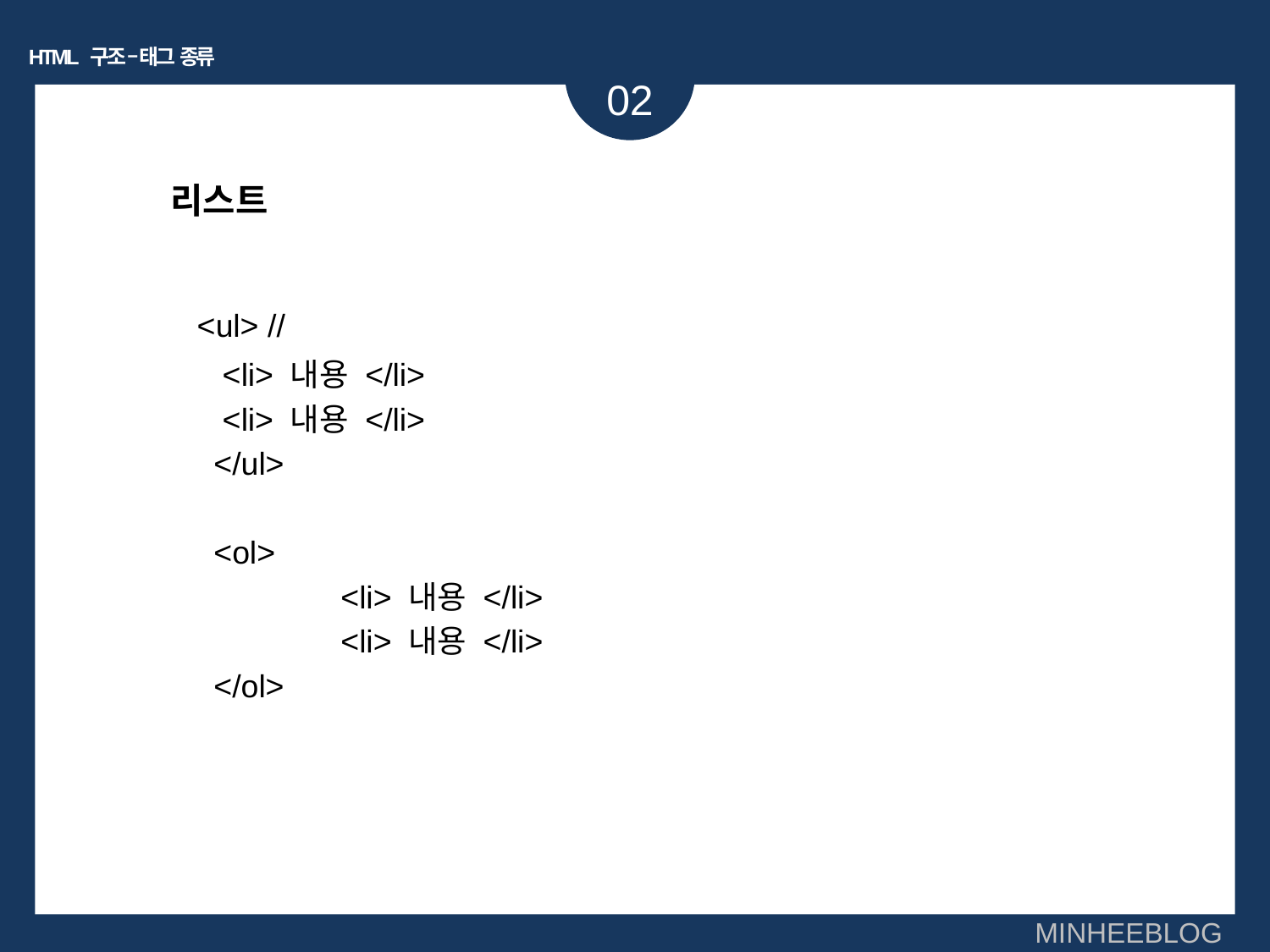

HTML 구조 – 태그  종류
02

리스트

   <ul> //
 <li> 내용 </li>
 <li> 내용 </li>
</ul>

<ol>
	<li> 내용 </li>
	<li> 내용 </li>
</ol>

MINHEEBLOG